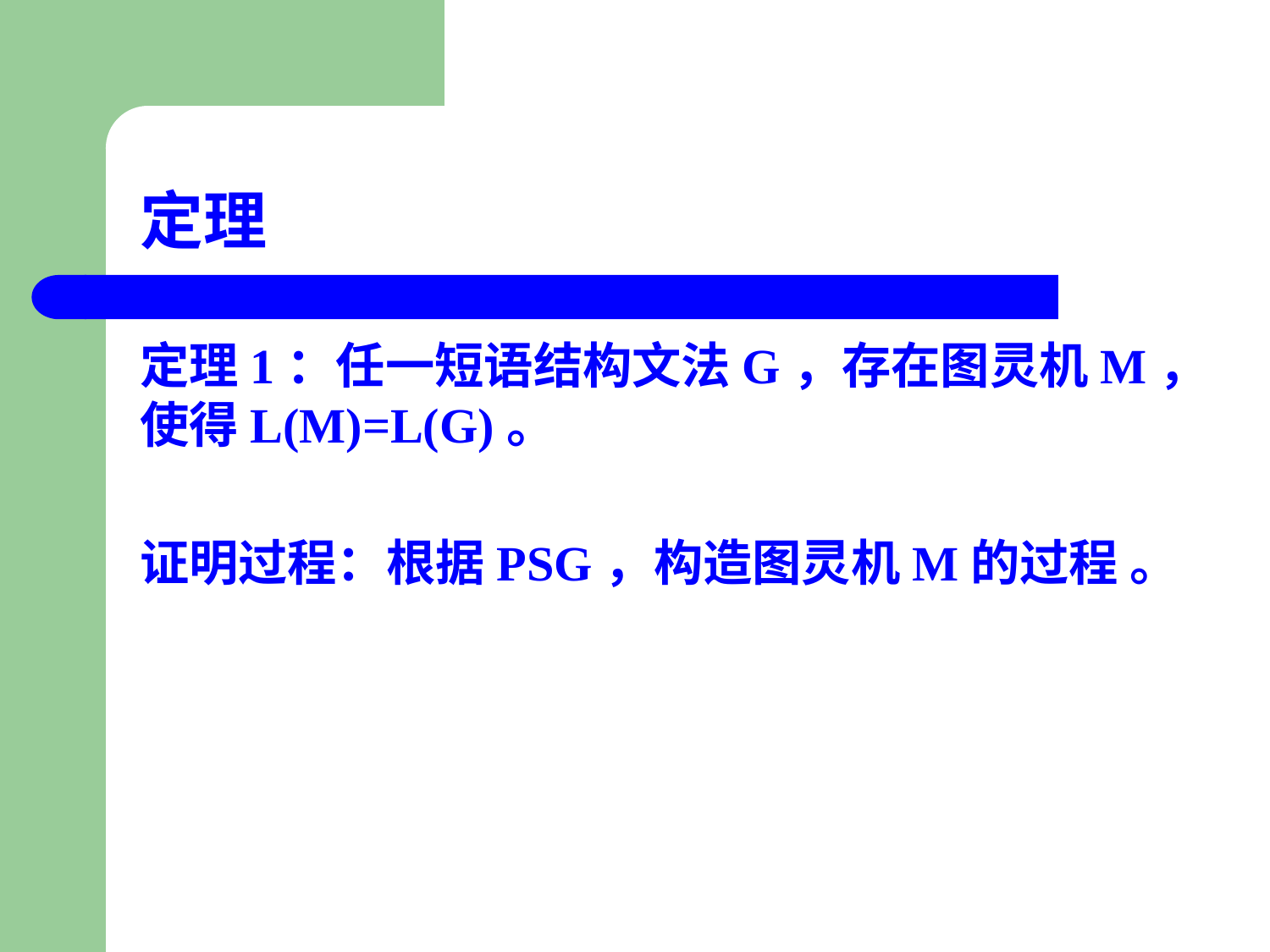

# 定理
定理1：任一短语结构文法G，存在图灵机M，使得L(M)=L(G)。

证明过程：根据PSG，构造图灵机M的过程 。